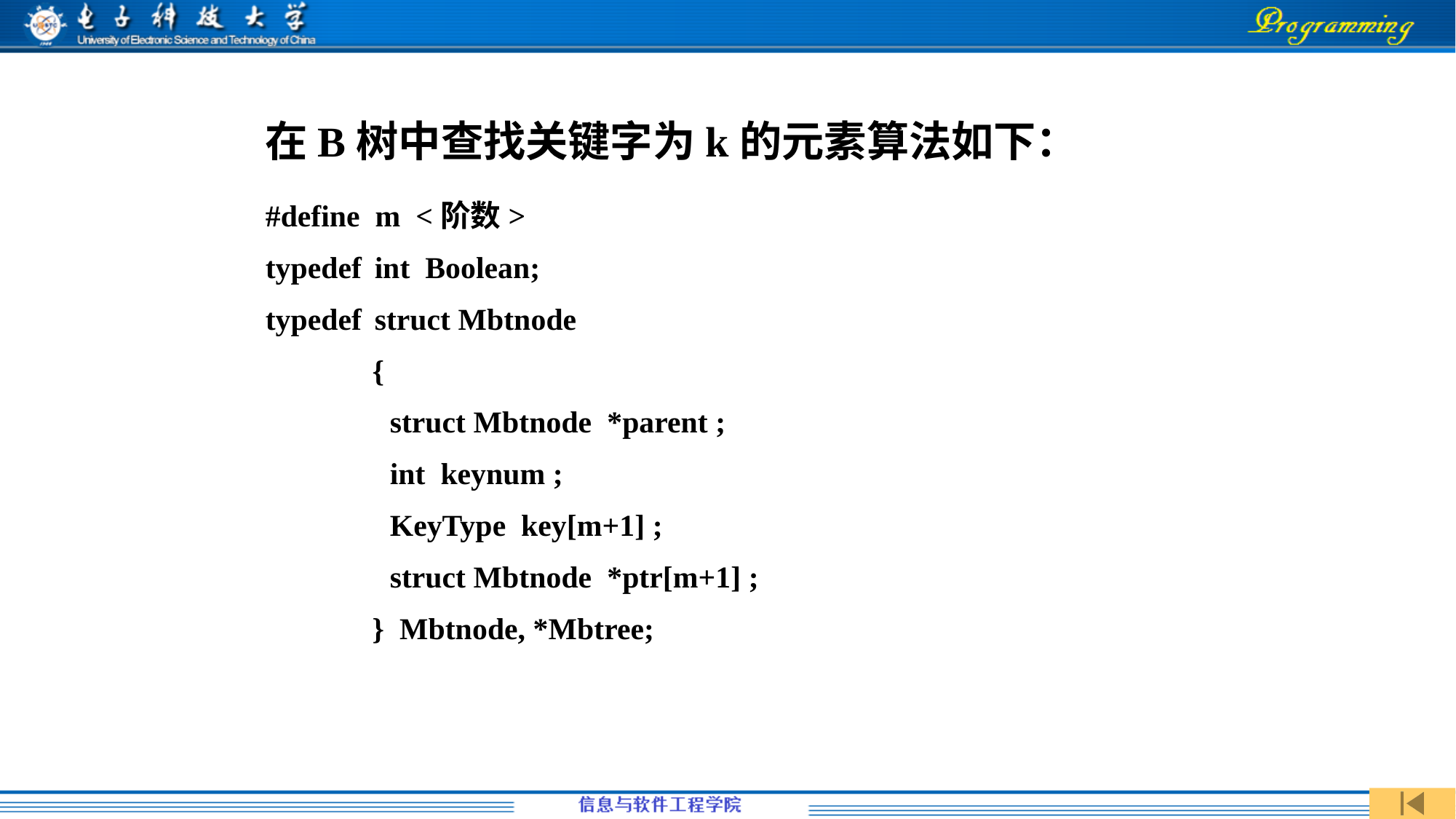

在B树中查找关键字为k的元素算法如下：
#define  m  <阶数>
typedef	int  Boolean;
typedef	struct Mbtnode
              {
	  struct Mbtnode  *parent ;
	  int  keynum ;
	  KeyType  key[m+1] ;
	  struct Mbtnode  *ptr[m+1] ;
              }  Mbtnode, *Mbtree;